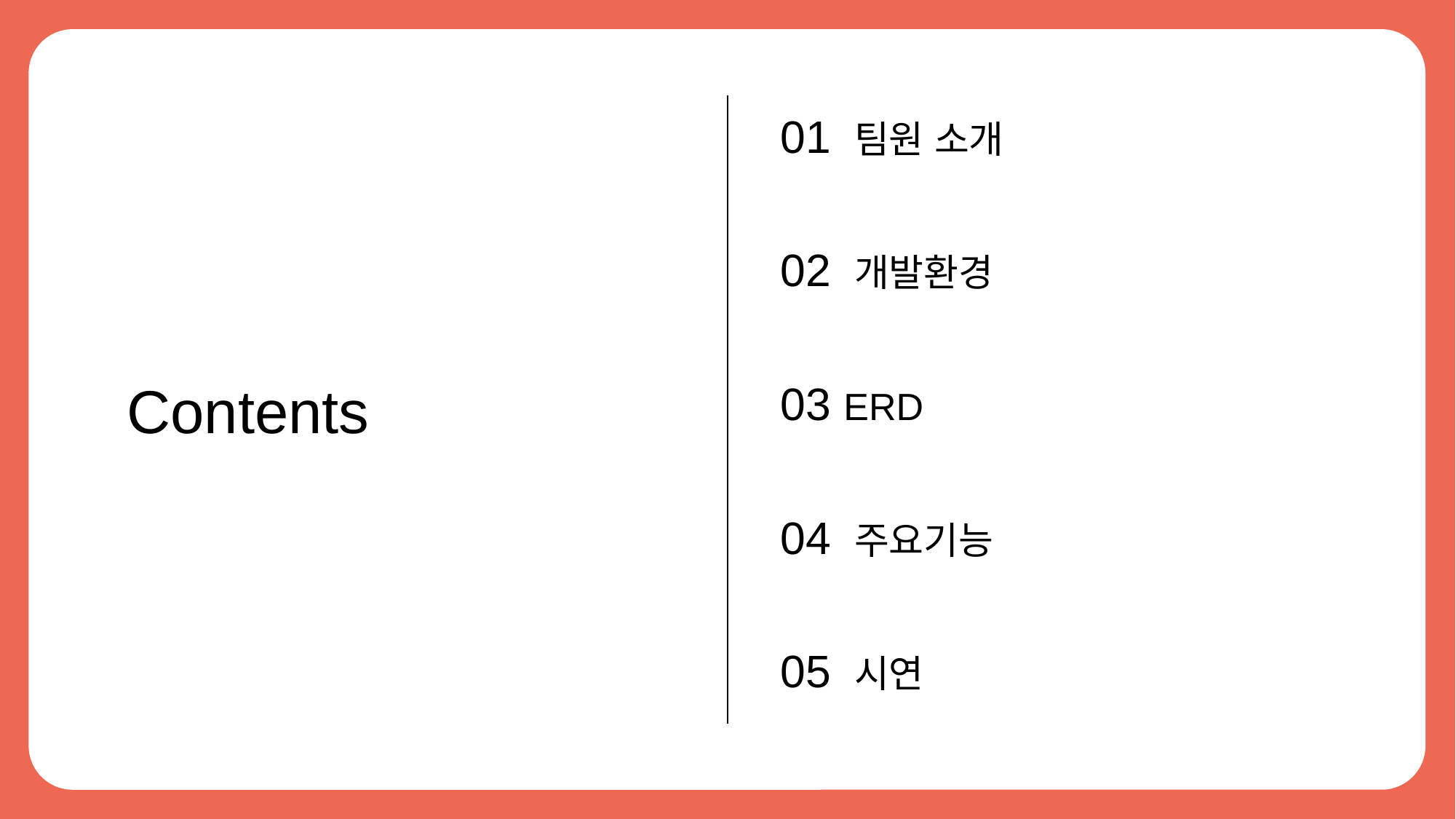

01 팀원 소개
02 개발환경
Contents
03 ERD
04 주요기능
05 시연